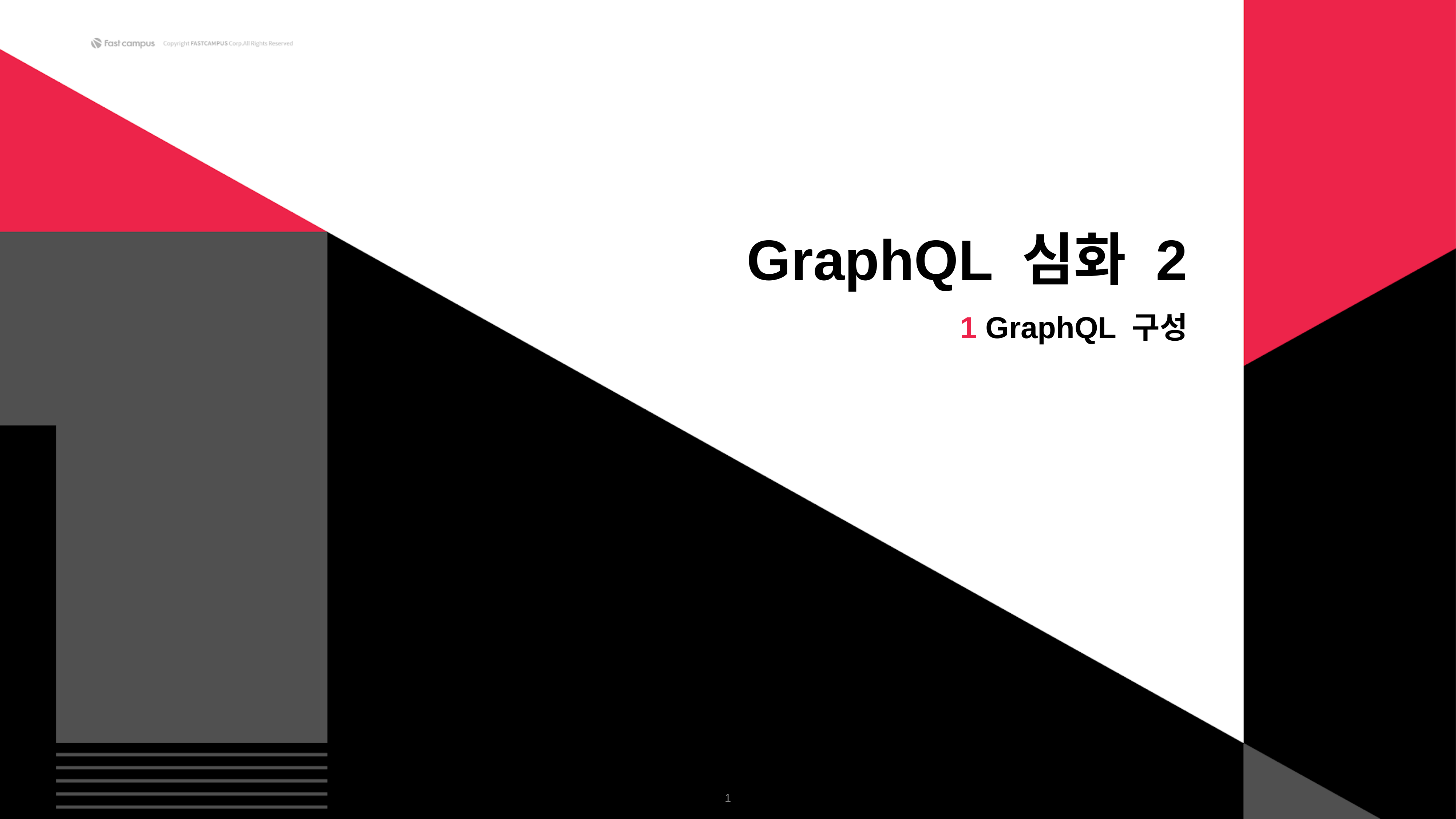

GraphQL 심화 2

1 GraphQL 구성
1